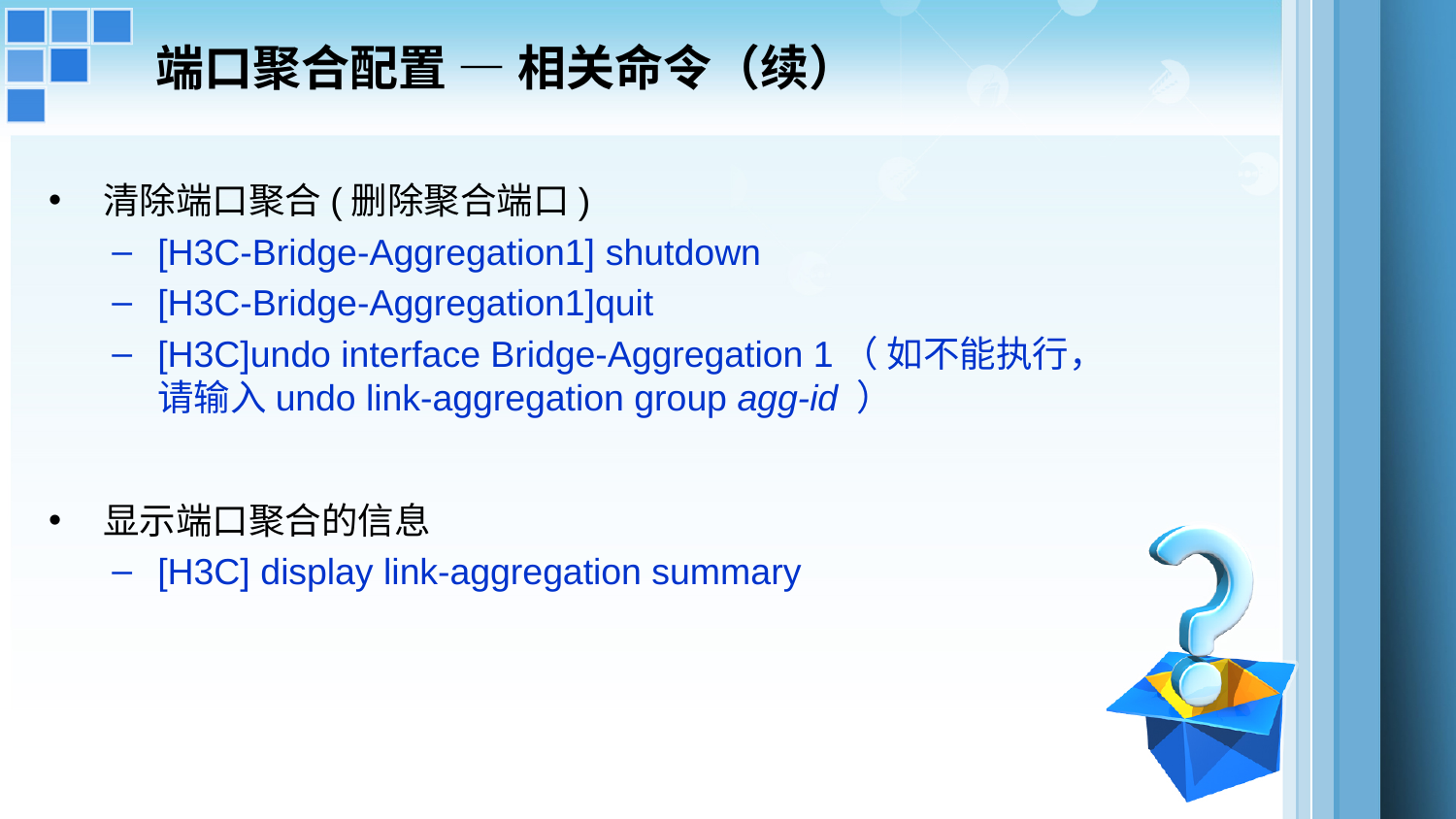

# 端口聚合配置 — 相关命令（续）
清除端口聚合(删除聚合端口)
[H3C-Bridge-Aggregation1] shutdown
[H3C-Bridge-Aggregation1]quit
[H3C]undo interface Bridge-Aggregation 1（ 如不能执行，请输入undo link-aggregation group agg-id ）

显示端口聚合的信息
[H3C] display link-aggregation summary